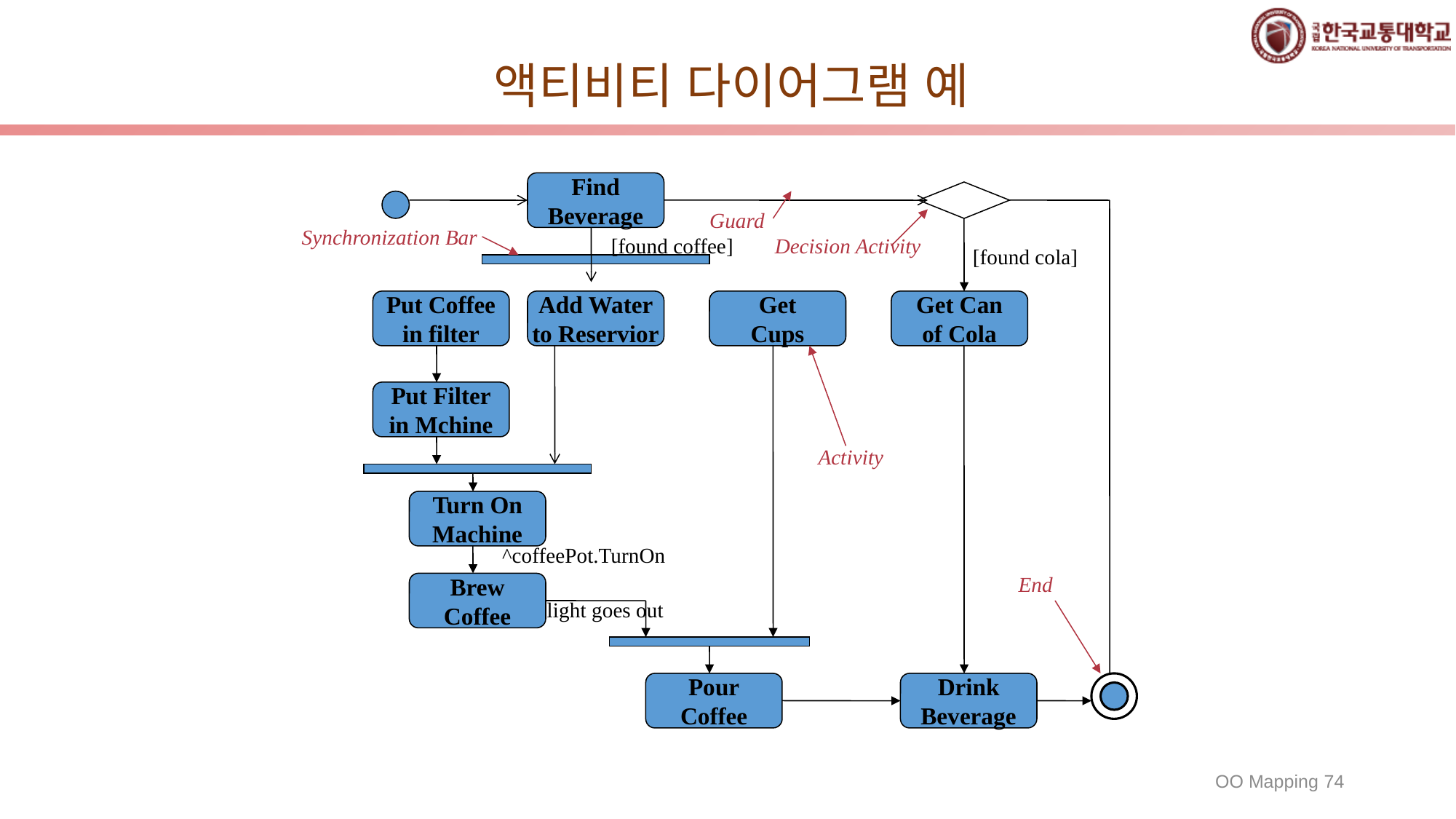

# 액티비티 다이어그램 예
Find
Beverage

Guard

Synchronization Bar

[found coffee]
Decision Activity

[found cola]

Put Coffee
in filter
Add Water
to Reservior
Get
Cups
Get Can
of Cola

Put Filter
in Mchine

Activity

Turn On
Machine
^coffeePot.TurnOn

End
Brew
Coffee
light goes out

Pour
Coffee
Drink
Beverage

74